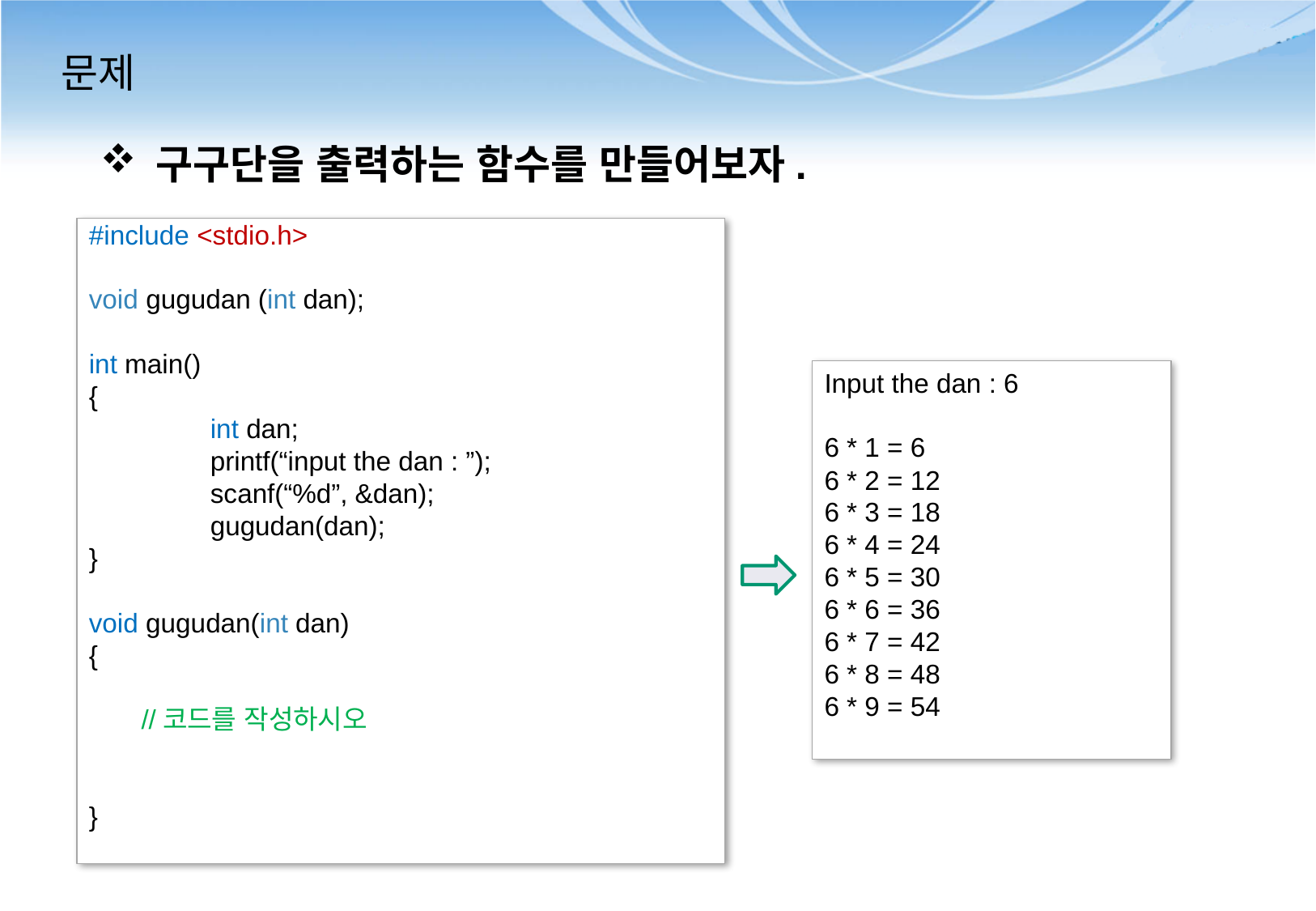

# 문제
 구구단을 출력하는 함수를 만들어보자.
#include <stdio.h>

void gugudan (int dan);

int main()
{
	int dan;
	printf(“input the dan : ”);
	scanf(“%d”, &dan);
	gugudan(dan);
}

void gugudan(int dan)
{

       //코드를 작성하시오

}

Input the dan : 6

6 * 1 = 6
6 * 2 = 12
6 * 3 = 18
6 * 4 = 24
6 * 5 = 30
6 * 6 = 36
6 * 7 = 42
6 * 8 = 48
6 * 9 = 54